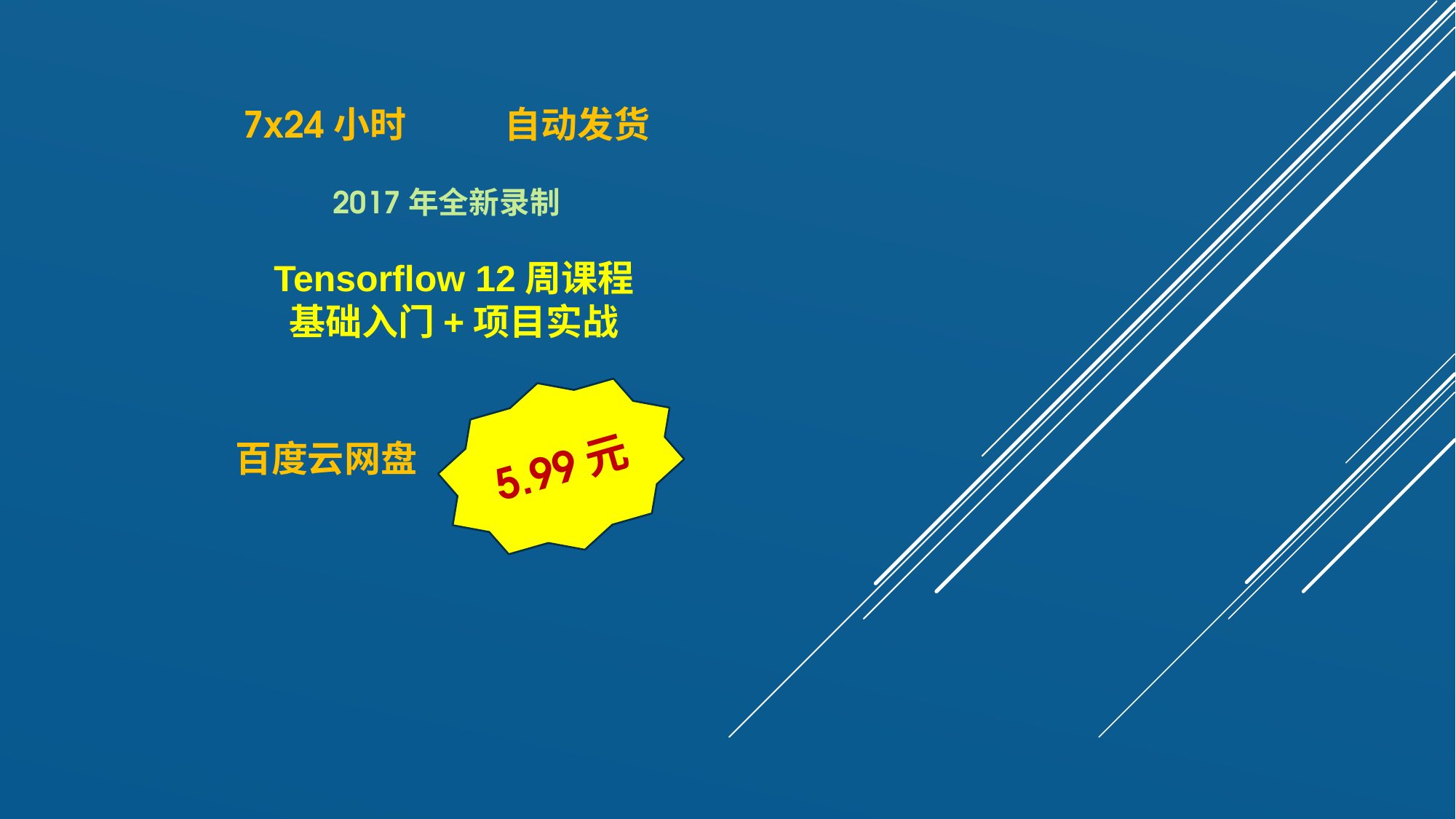

7x24小时            自动发货
2017年全新录制
Tensorflow 12周课程
基础入门+项目实战
5.99元
百度云网盘